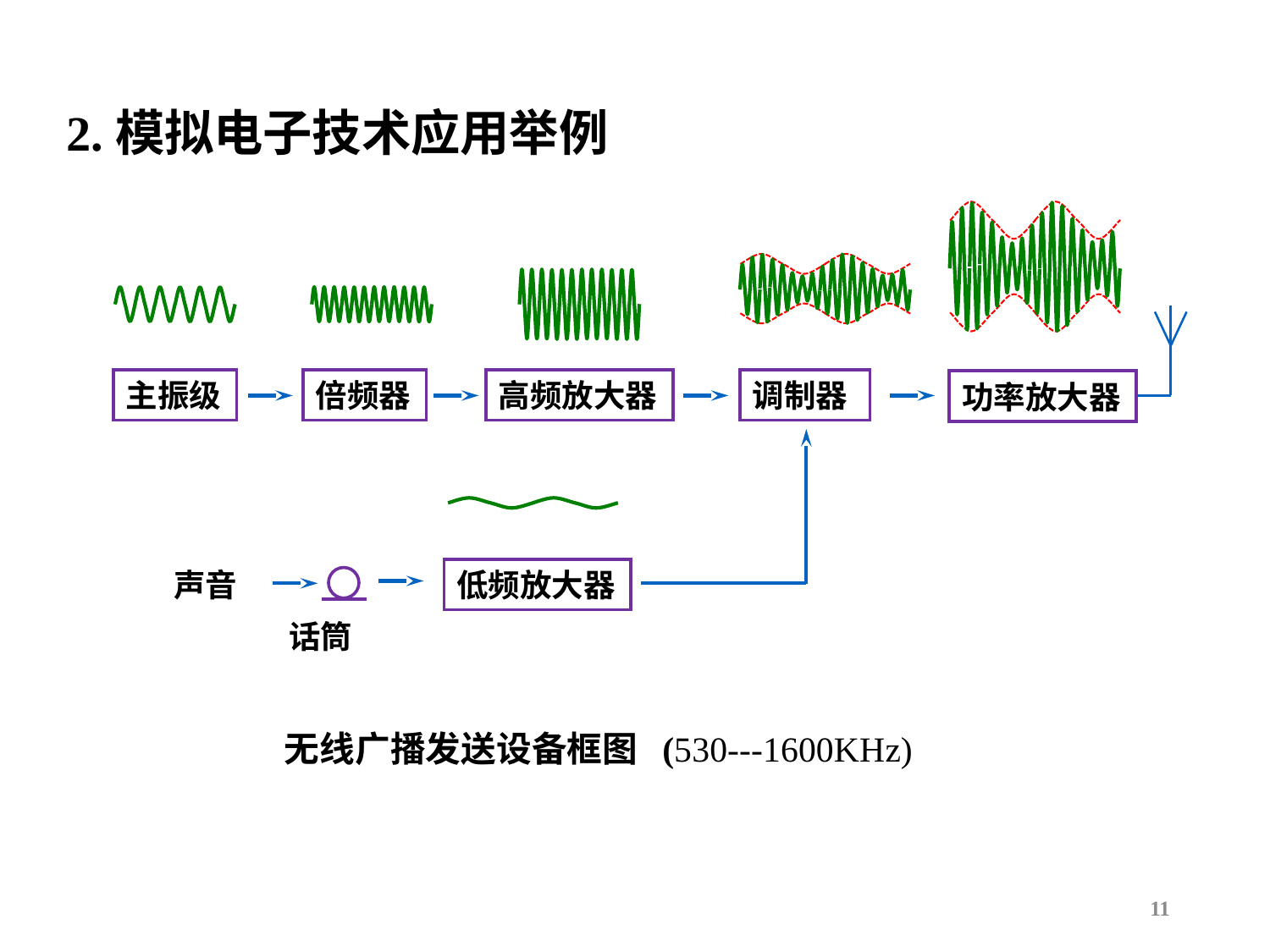

2.模拟电子技术应用举例

主振级
倍频器
高频放大器
调制器
功率放大器
声音
低频放大器

话筒

无线广播发送设备框图  (530---1600KHz)
11